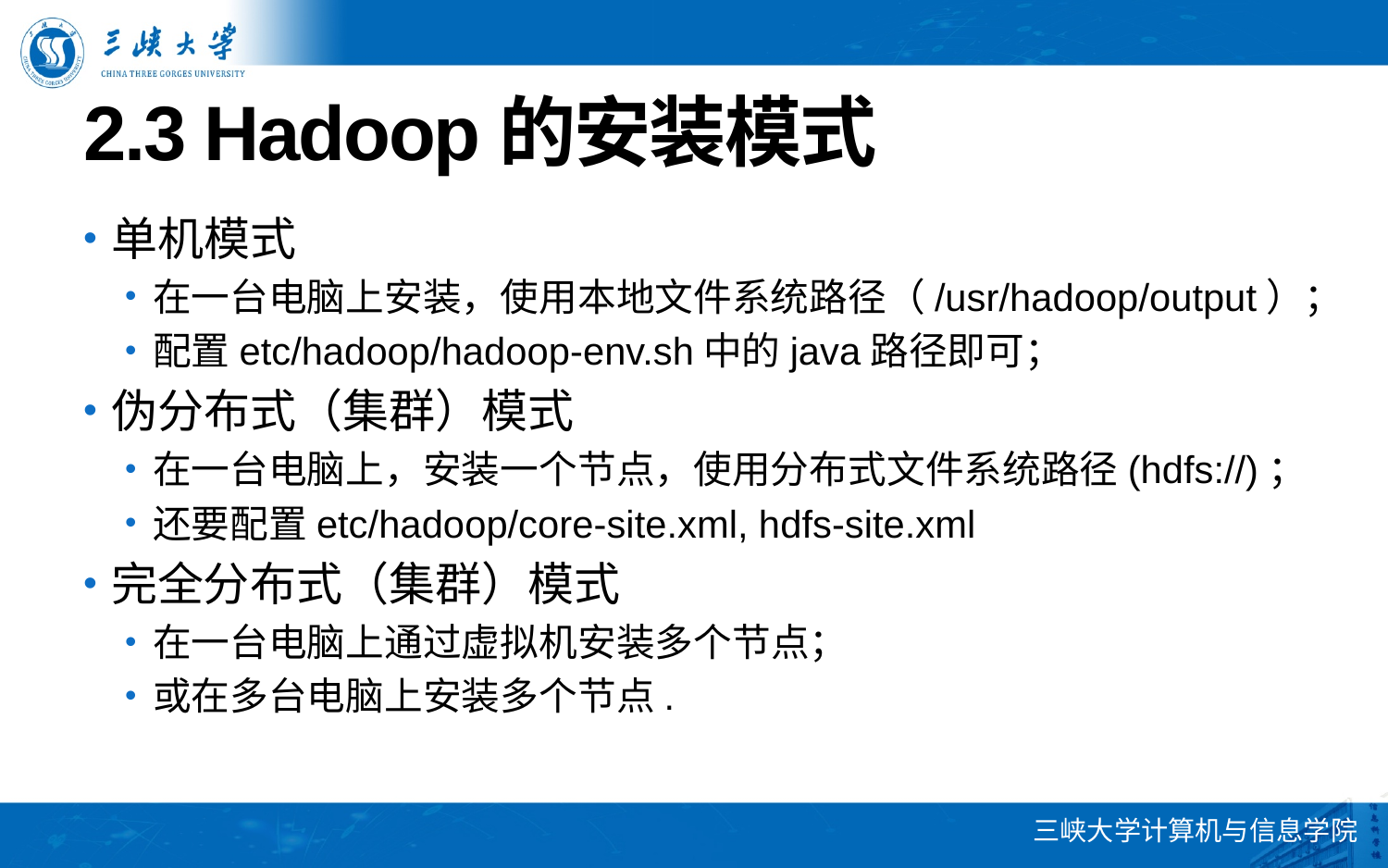

# 2.3 Hadoop的安装模式
单机模式
在一台电脑上安装，使用本地文件系统路径（/usr/hadoop/output）；
配置etc/hadoop/hadoop-env.sh中的java路径即可；
伪分布式（集群）模式
在一台电脑上，安装一个节点，使用分布式文件系统路径(hdfs://)；
还要配置etc/hadoop/core-site.xml, hdfs-site.xml
完全分布式（集群）模式
在一台电脑上通过虚拟机安装多个节点；
或在多台电脑上安装多个节点.